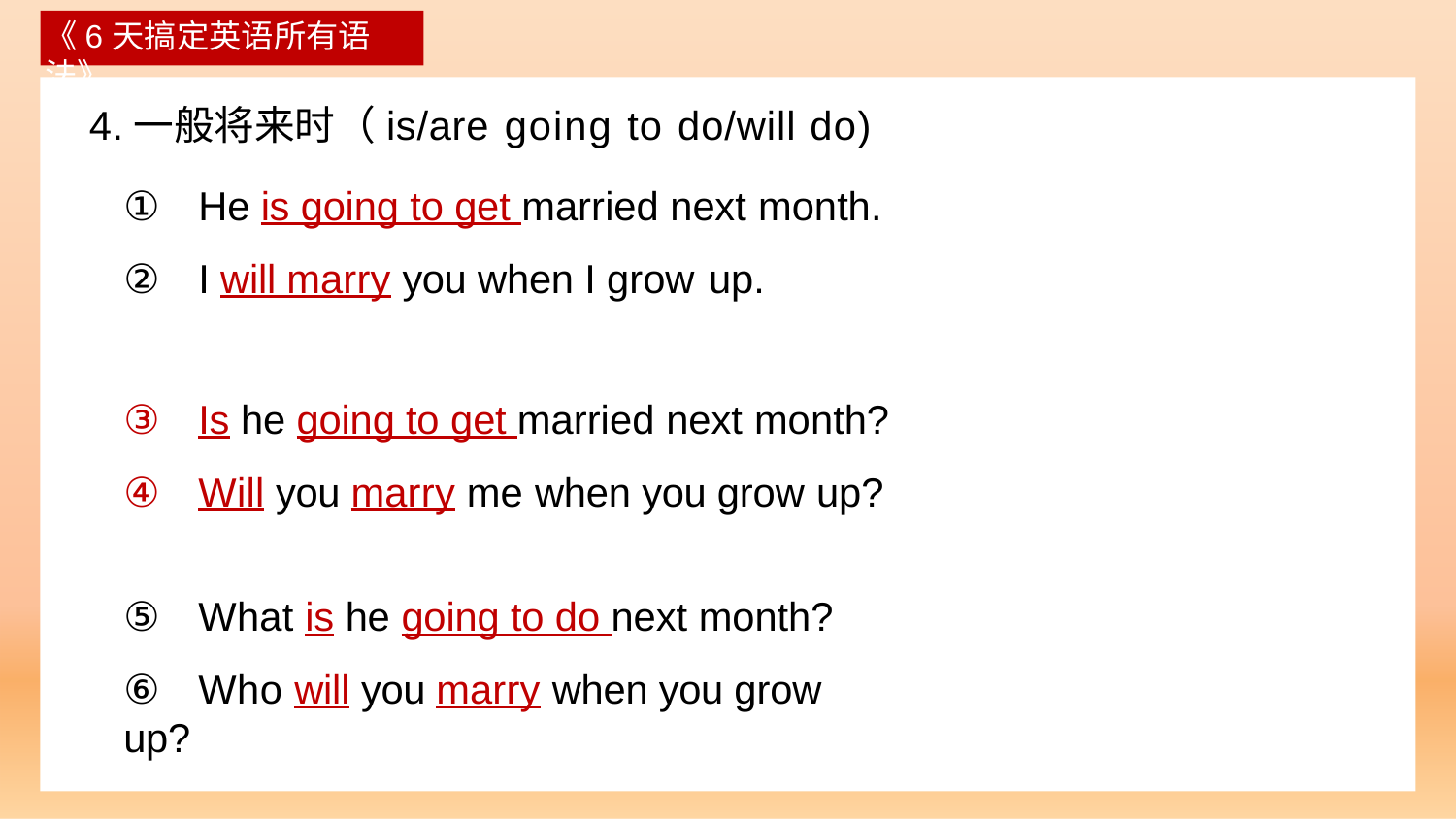

《6天搞定英语所有语法》
# 4.一般将来时（is/are going to do/will do)
①	He is going to get married next month.
②	I will marry you when I grow up.

③	Is he going to get married next month?
④	Will you marry me when you grow up?

⑤	What is he going to do next month?
⑥	Who will you marry when you grow up?